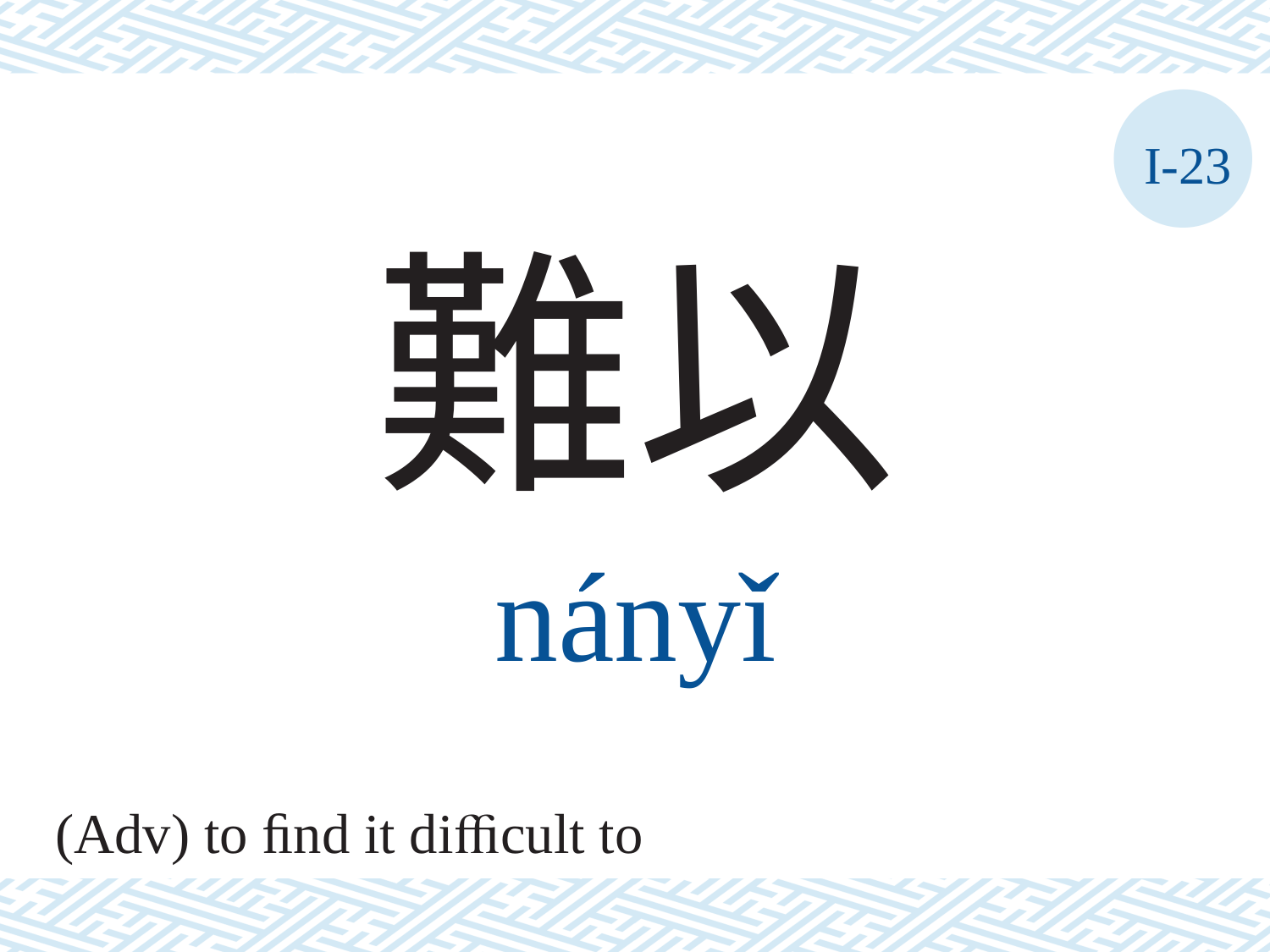

I-23
難以
nányǐ
(Adv) to ﬁnd it diﬃcult to